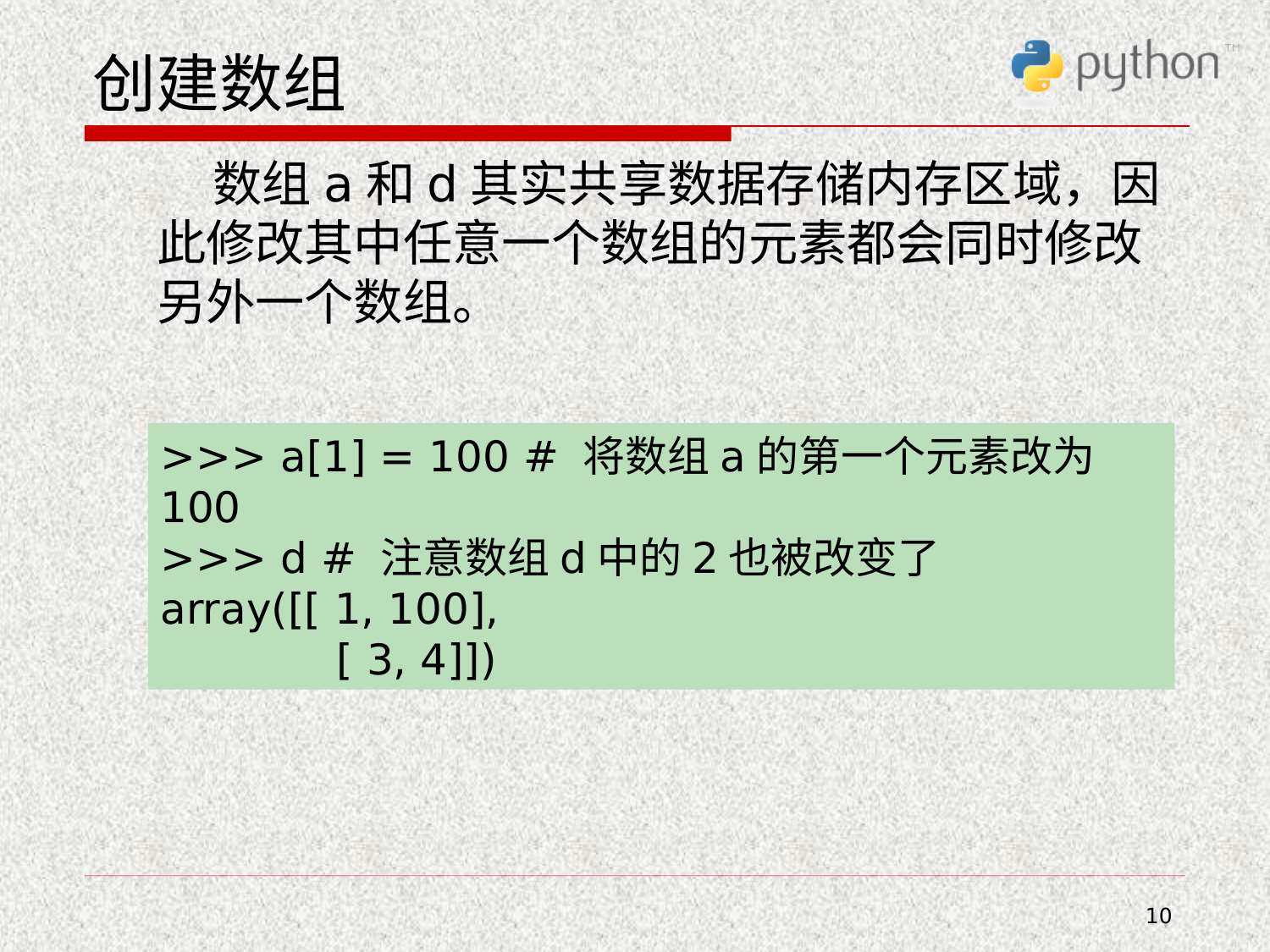

# 创建数组
          数组a和d其实共享数据存储内存区域，因此修改其中任意一个数组的元素都会同时修改另外一个数组。

>>> a[1] = 100 # 将数组a的第一个元素改为100
>>> d # 注意数组d中的2也被改变了
array([[ 1, 100],
             [ 3, 4]])
10